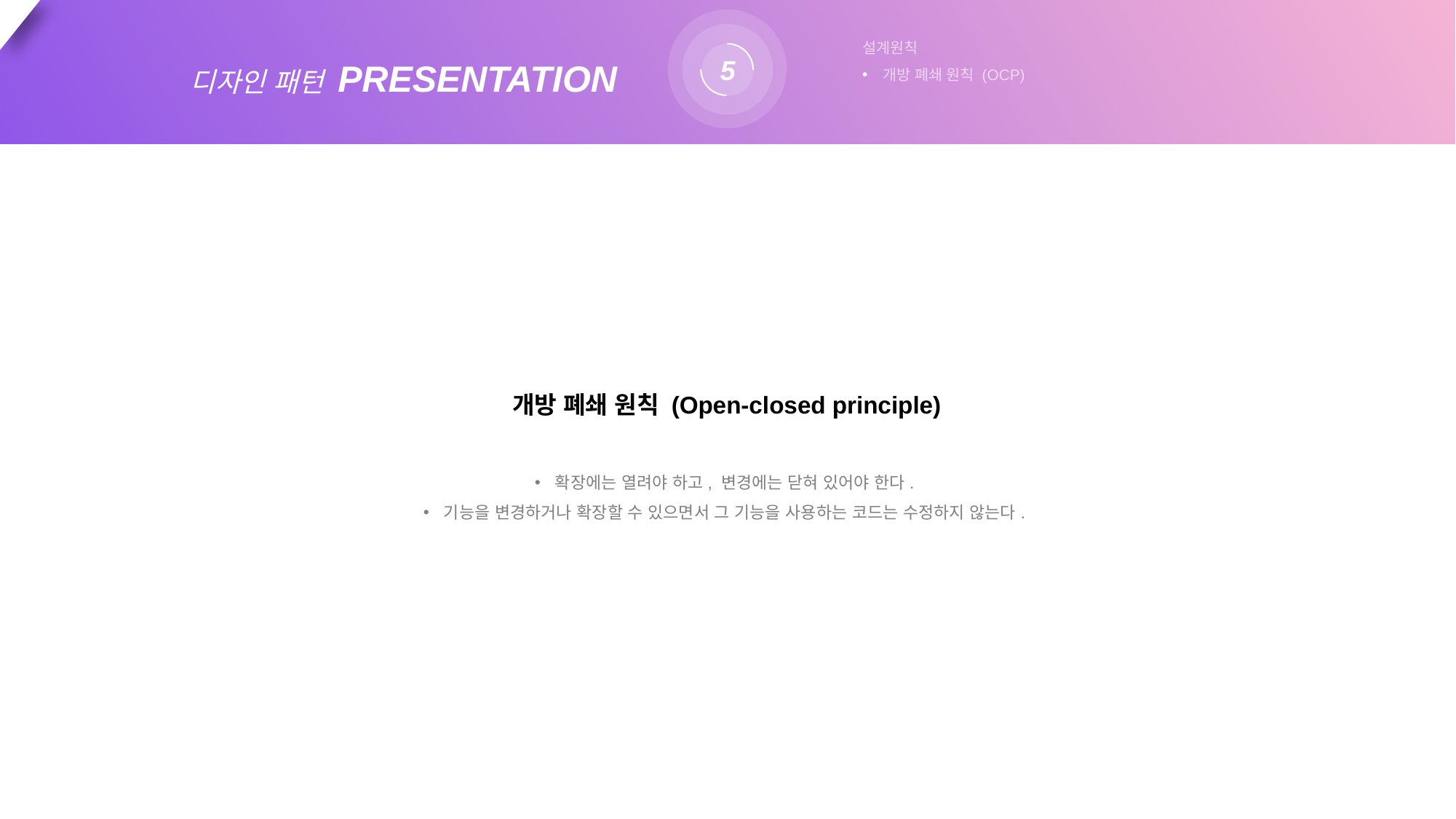

5
설계원칙
개방 폐쇄 원칙 (OCP)
디자인 패턴 PRESENTATION
개방 폐쇄 원칙 (Open-closed principle)

확장에는 열려야 하고, 변경에는 닫혀 있어야 한다.
기능을 변경하거나 확장할 수 있으면서 그 기능을 사용하는 코드는 수정하지 않는다.